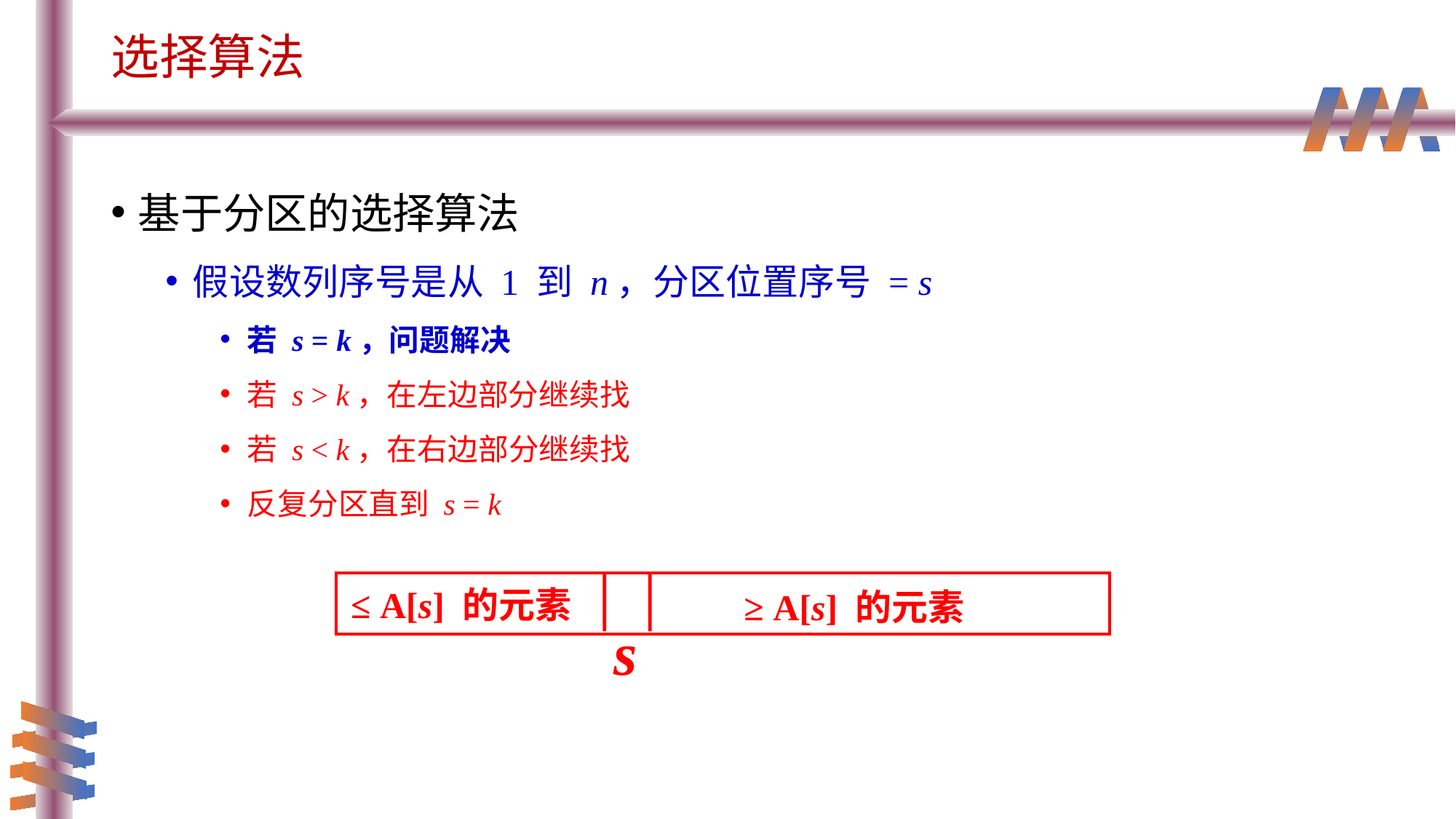

# 选择算法
基于分区的选择算法
假设数列序号是从 1 到 n，分区位置序号 = s
若 s = k，问题解决
若 s > k，在左边部分继续找
若 s < k，在右边部分继续找
反复分区直到 s = k

≤ A[s] 的元素
≥ A[s] 的元素
s